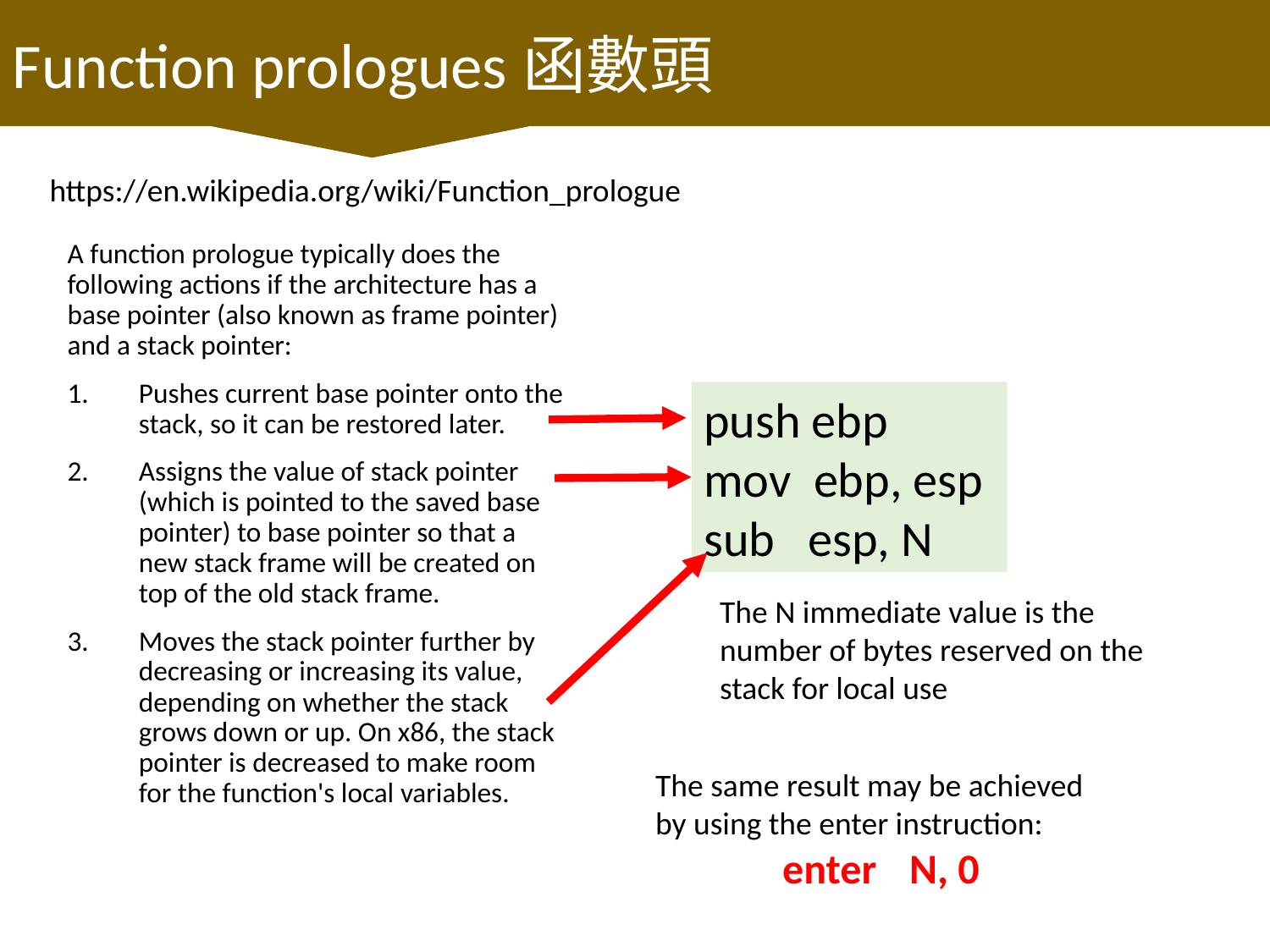

Function prologues函數頭
https://en.wikipedia.org/wiki/Function_prologue
A function prologue typically does the following actions if the architecture has a base pointer (also known as frame pointer) and a stack pointer:
Pushes current base pointer onto the stack, so it can be restored later.
Assigns the value of stack pointer (which is pointed to the saved base pointer) to base pointer so that a new stack frame will be created on top of the old stack frame.
Moves the stack pointer further by decreasing or increasing its value, depending on whether the stack grows down or up. On x86, the stack pointer is decreased to make room for the function's local variables.
push ebp
mov  ebp, esp
sub   esp, N
The N immediate value is the number of bytes reserved on the stack for local use
The same result may be achieved by using the enter instruction:
	enter	N, 0